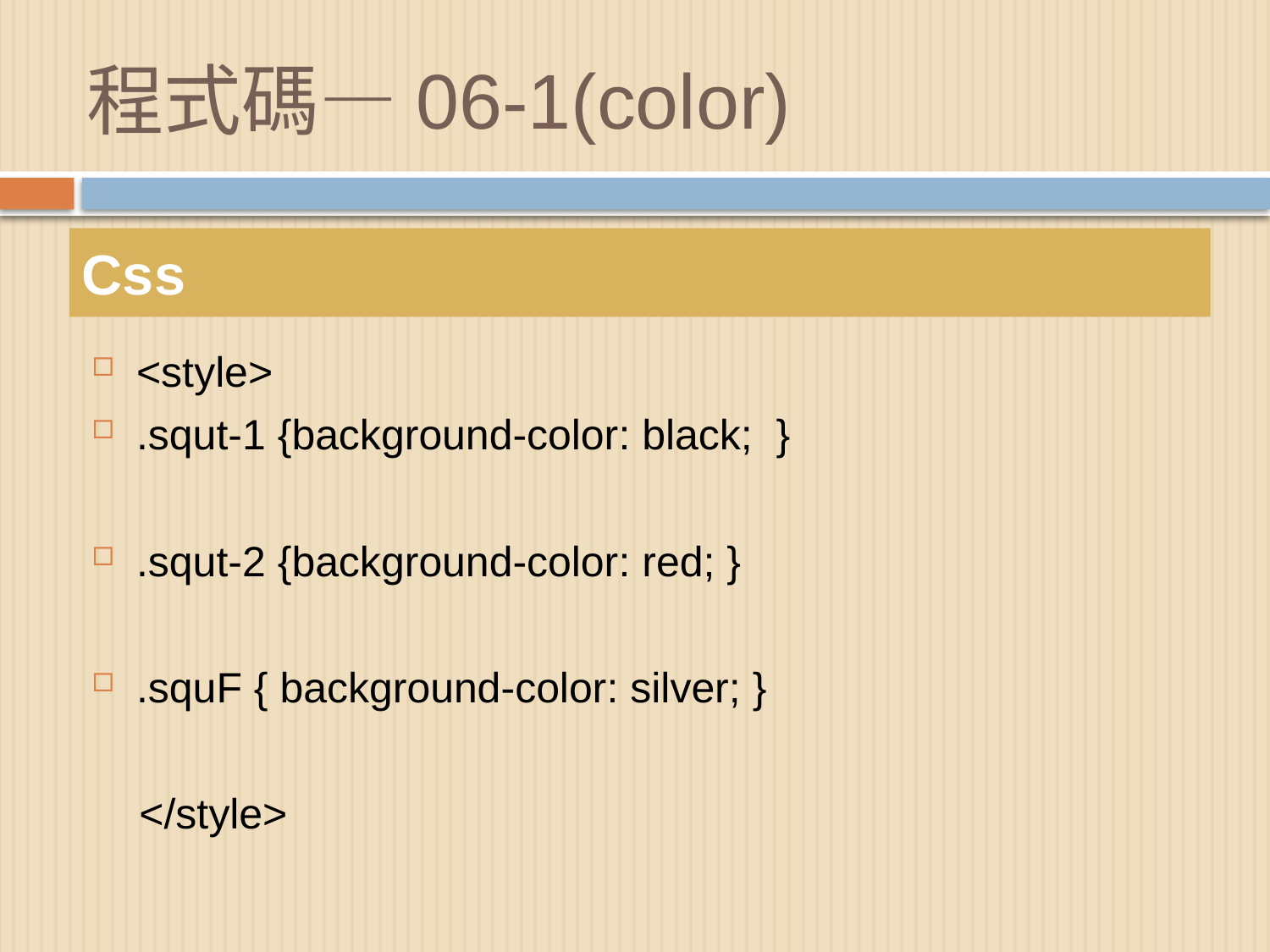

# 程式碼—06-1(color)
Css
<style>
.squt-1 {background-color: black;  }

.squt-2 {background-color: red; }

.squF { background-color: silver; }

    </style>